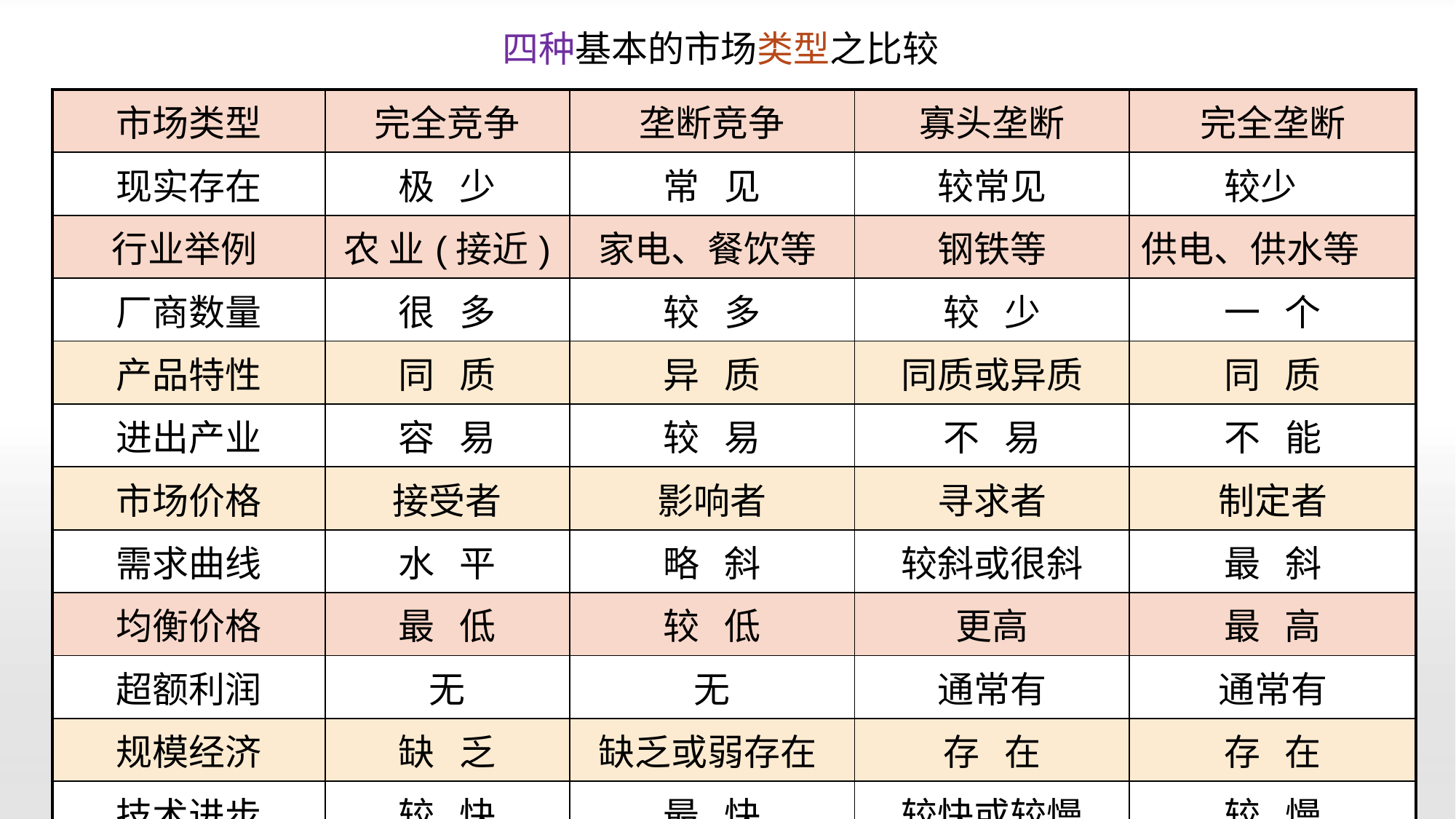

四种基本的市场类型之比较
| 市场类型 | 完全竞争 | 垄断竞争 | 寡头垄断 | 完全垄断 |
| --- | --- | --- | --- | --- |
| 现实存在 | 极 少 | 常 见 | 较常见 | 较少 |
| 行业举例 | 农 业(接近) | 家电、餐饮等 | 钢铁等 | 供电、供水等 |
| 厂商数量 | 很 多 | 较 多 | 较 少 | 一 个 |
| 产品特性 | 同 质 | 异 质 | 同质或异质 | 同 质 |
| 进出产业 | 容 易 | 较 易 | 不 易 | 不 能 |
| 市场价格 | 接受者 | 影响者 | 寻求者 | 制定者 |
| 需求曲线 | 水 平 | 略 斜 | 较斜或很斜 | 最 斜 |
| 均衡价格 | 最 低 | 较 低 | 更高 | 最 高 |
| 超额利润 | 无 | 无 | 通常有 | 通常有 |
| 规模经济 | 缺 乏 | 缺乏或弱存在 | 存 在 | 存 在 |
| 技术进步 | 较 快 | 最 快 | 较快或较慢 | 较 慢 |
| 经济效率 | 最 高 | 较 高 | 较低或很低 | 最 低 |